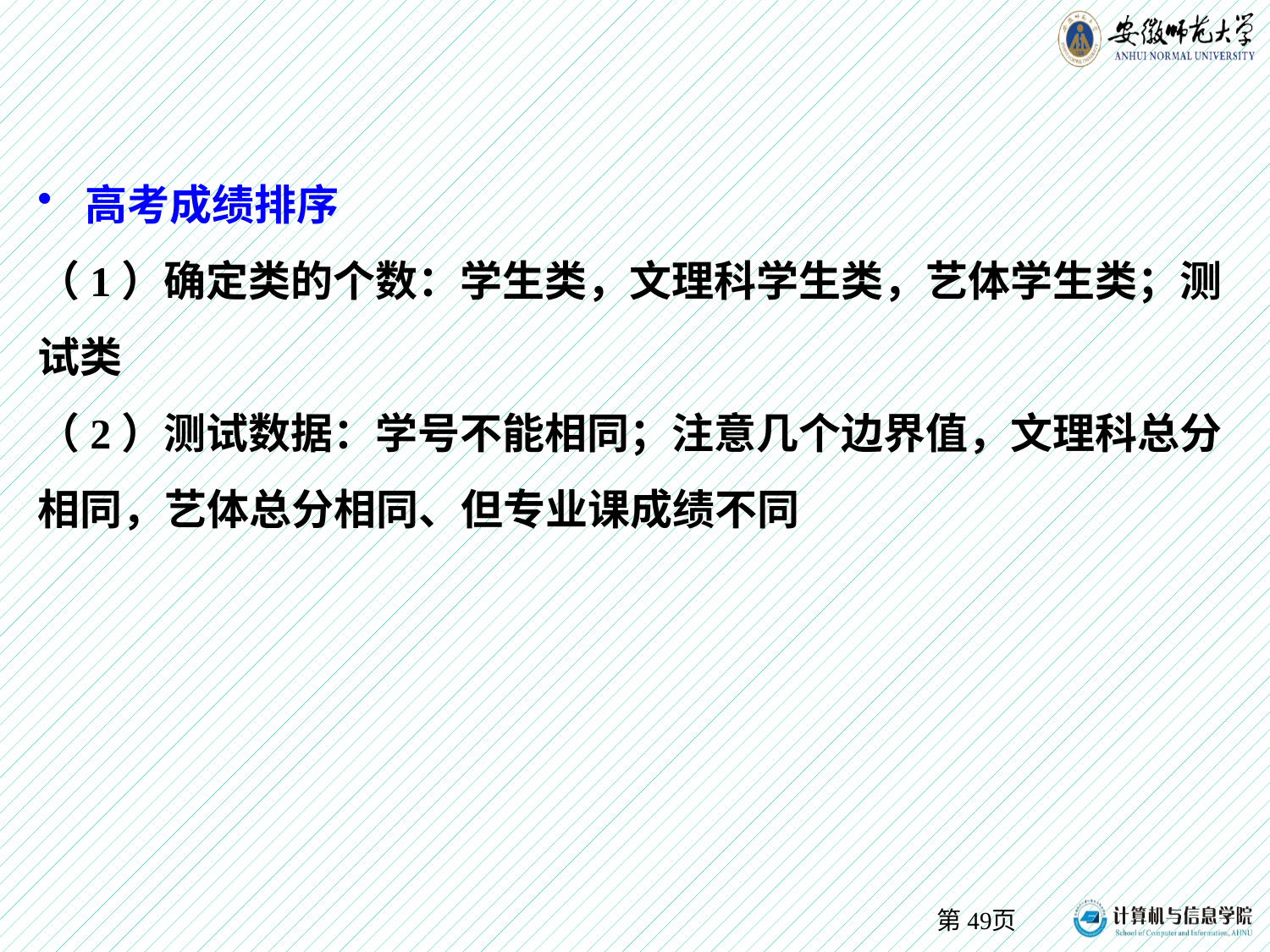

高考成绩排序
（1）确定类的个数：学生类，文理科学生类，艺体学生类；测试类
（2）测试数据：学号不能相同；注意几个边界值，文理科总分相同，艺体总分相同、但专业课成绩不同

第49页